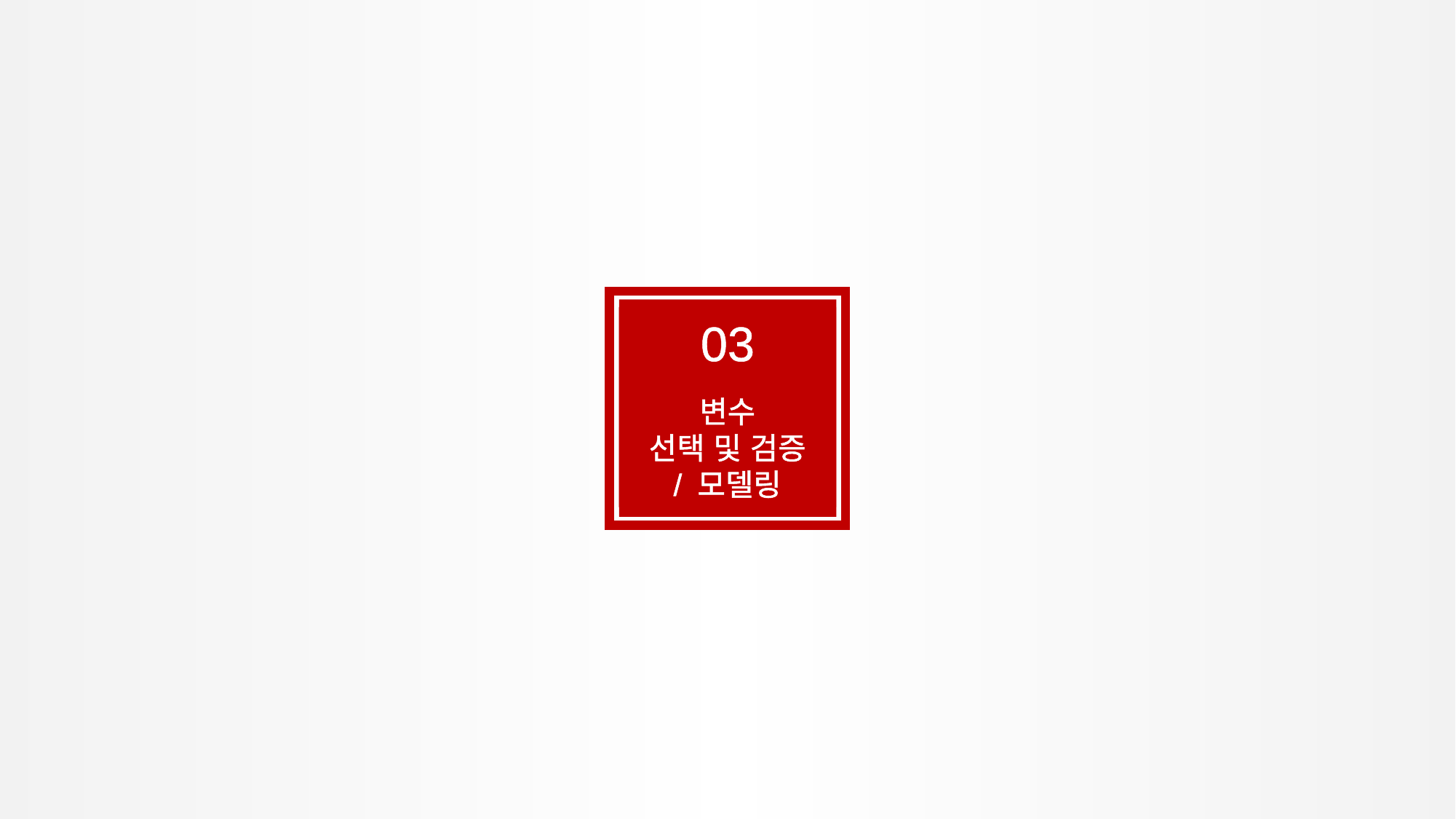

03

변수
선택 및 검증
/ 모델링